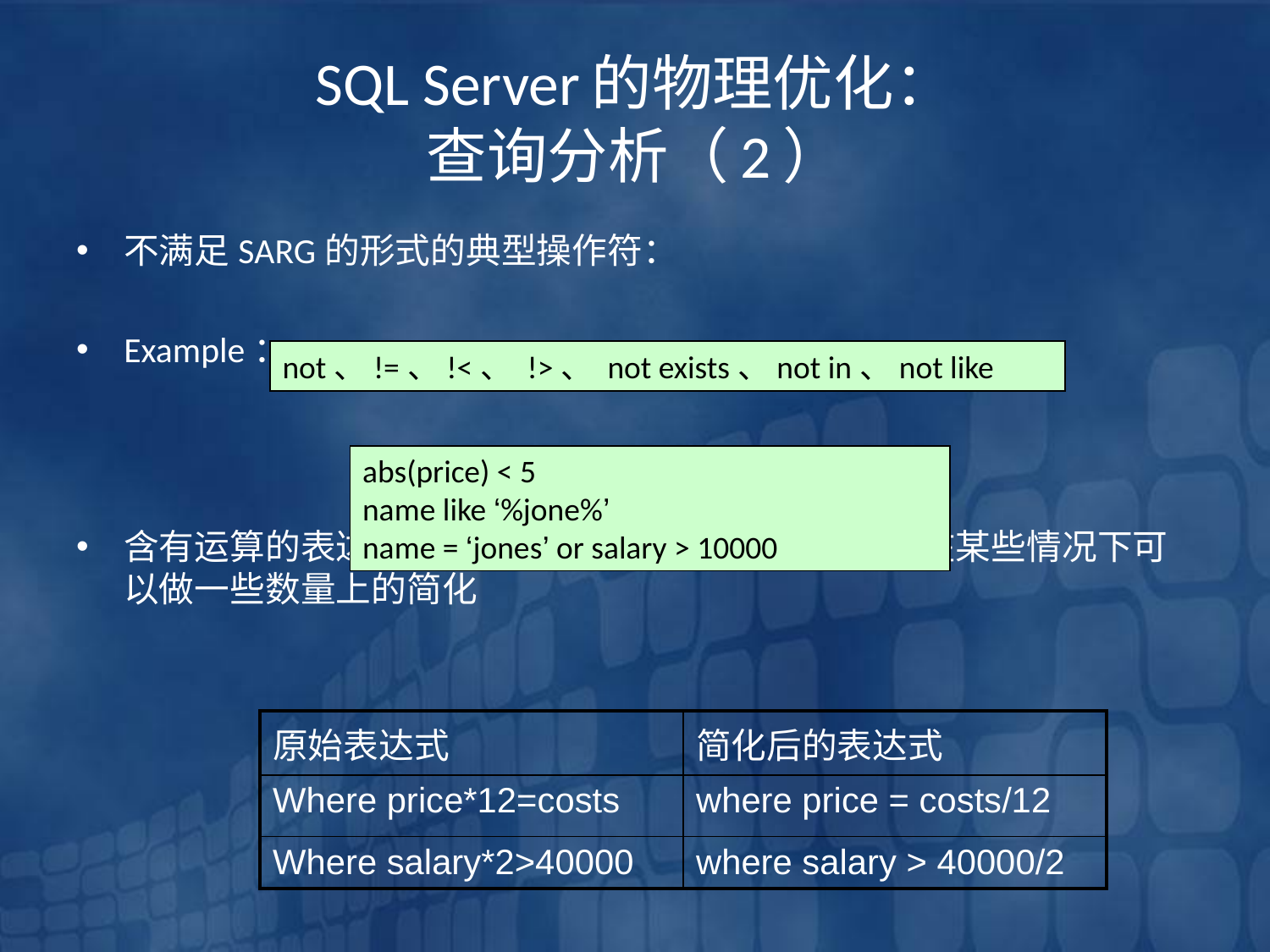

# SQL Server的物理优化： 查询分析（2）
不满足SARG的形式的典型操作符：

Example：

含有运算的表达式也可能是SARG，因为SQL Server在某些情况下可以做一些数量上的简化
not、!=、!<、 !>、 not exists、not in、not like
abs(price) < 5
name like ‘%jone%’
name = ‘jones’ or salary > 10000
| 原始表达式 | 简化后的表达式 |
| --- | --- |
| Where price\*12=costs | where price = costs/12 |
| Where salary\*2>40000 | where salary > 40000/2 |